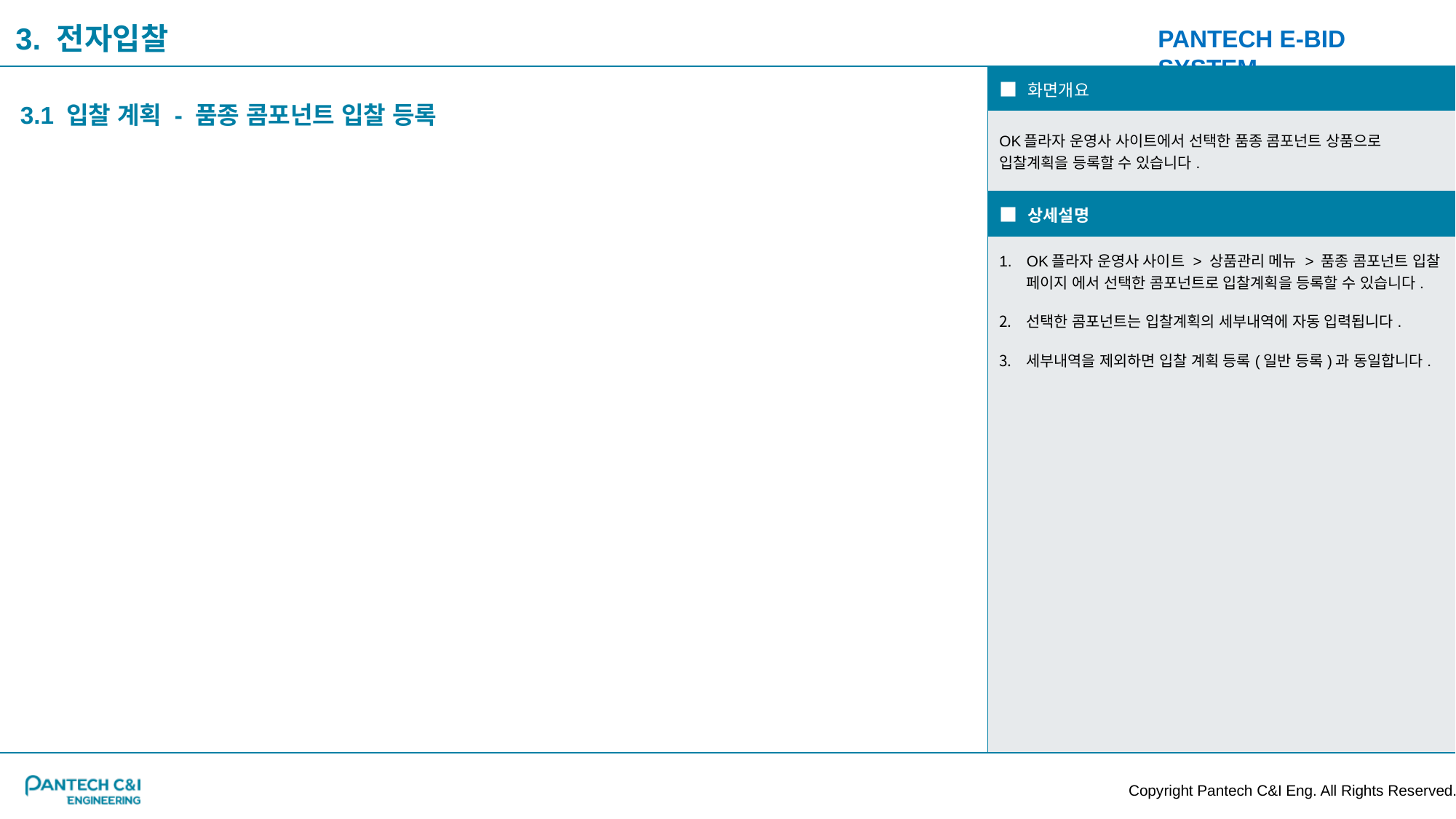

3. 전자입찰
| ■ 화면개요 |
| --- |
| OK플라자 운영사 사이트에서 선택한 품종 콤포넌트 상품으로 입찰계획을 등록할 수 있습니다. |
| ■ 상세설명 |
| OK플라자 운영사 사이트 > 상품관리 메뉴 > 품종 콤포넌트 입찰 페이지 에서 선택한 콤포넌트로 입찰계획을 등록할 수 있습니다. 선택한 콤포넌트는 입찰계획의 세부내역에 자동 입력됩니다. 세부내역을 제외하면 입찰 계획 등록(일반 등록)과 동일합니다. |
3.1 입찰 계획 - 품종 콤포넌트 입찰 등록